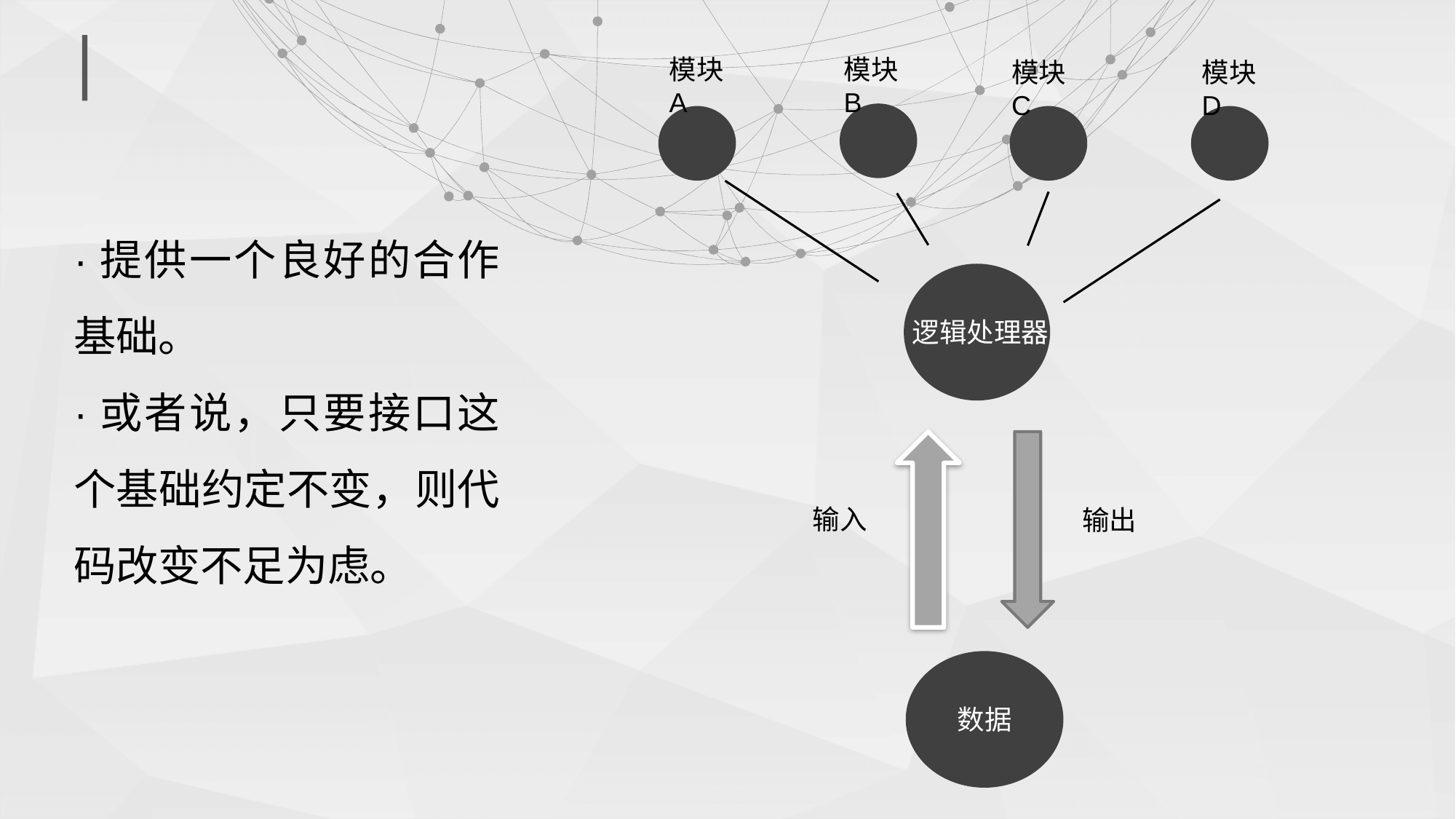

模块A
模块B
模块C
模块D

·提供一个良好的合作基础。
·或者说，只要接口这个基础约定不变，则代码改变不足为虑。

逻辑处理器

输入
输出

数据